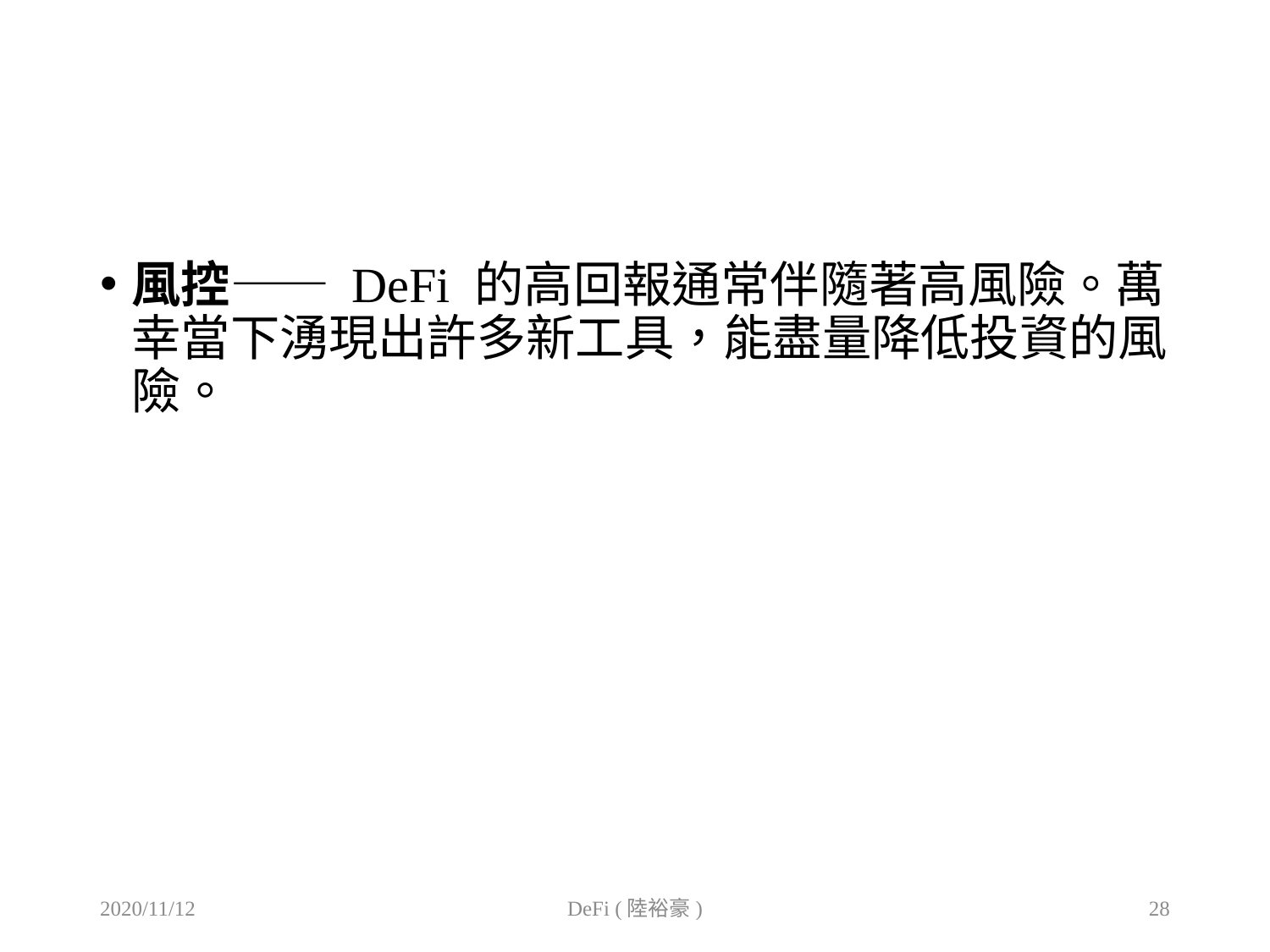

#
風控—— DeFi 的高回報通常伴隨著高風險。萬幸當下湧現出許多新工具，能盡量降低投資的風險。

2020/11/12
DeFi (陸裕豪)
28